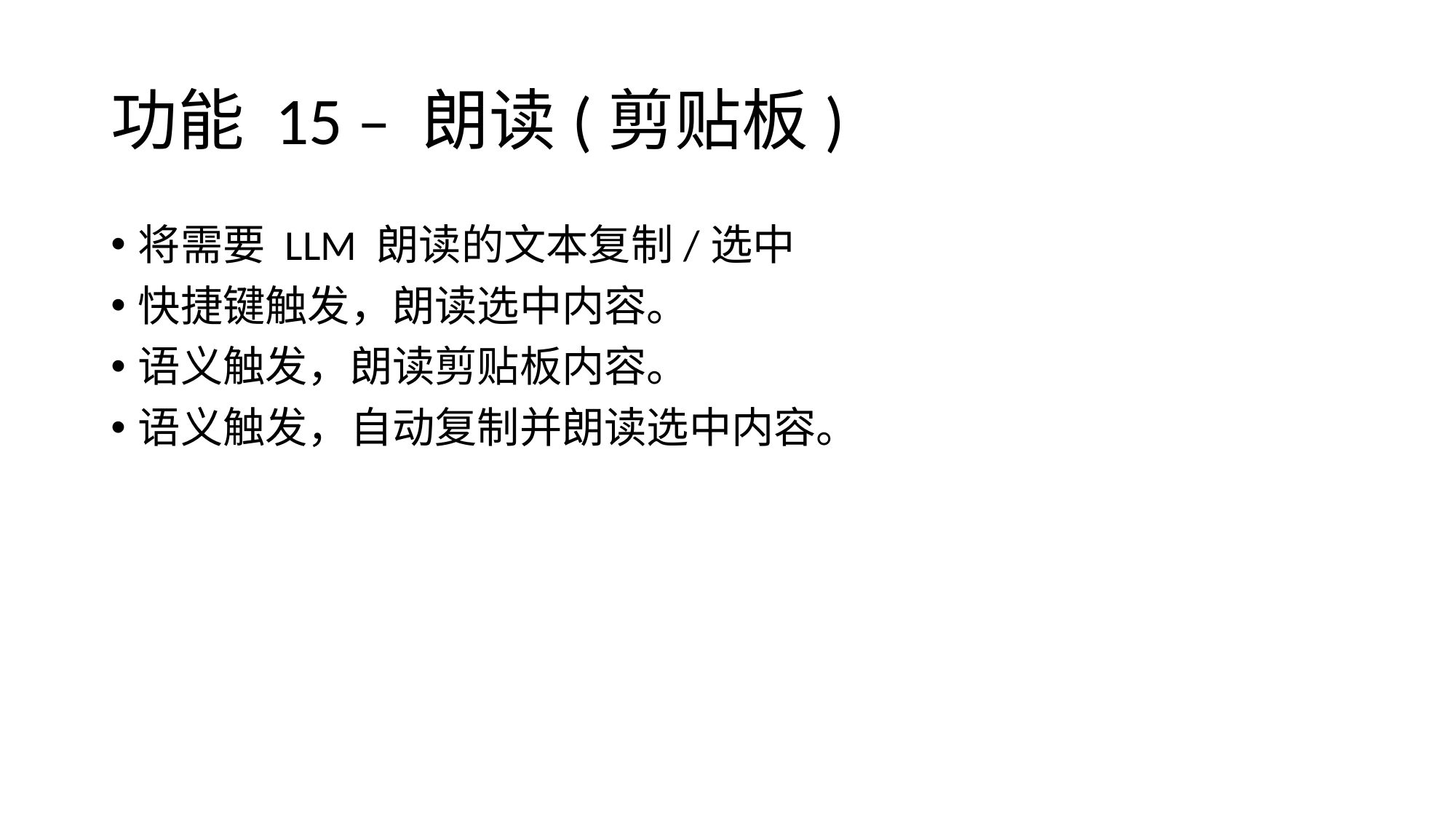

# 功能 15 – 朗读(剪贴板)
将需要 LLM 朗读的文本复制/选中
快捷键触发，朗读选中内容。
语义触发，朗读剪贴板内容。
语义触发，自动复制并朗读选中内容。